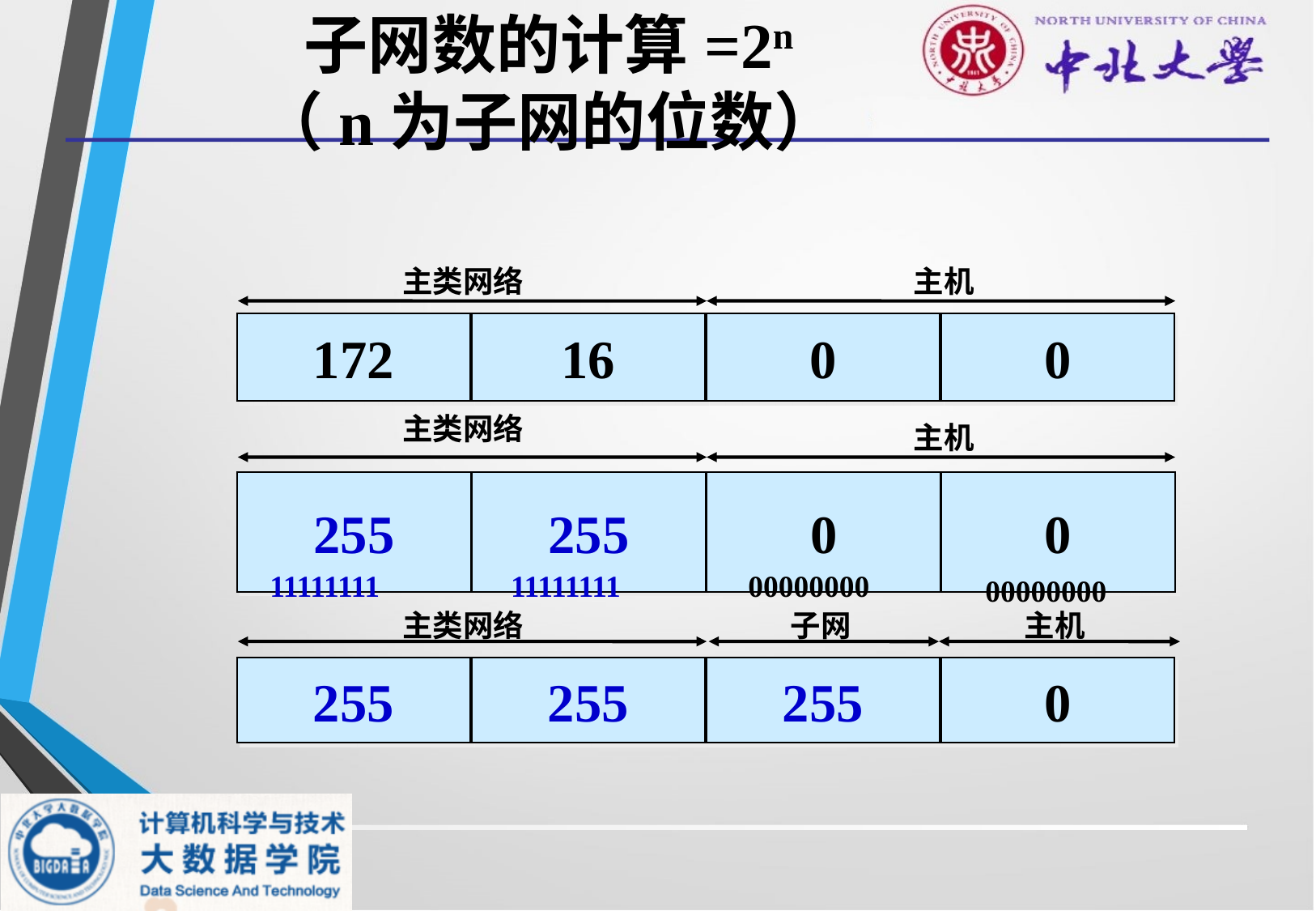

# 子网数的计算=2n （n为子网的位数）
主类网络
主机

172
16
0
0
主机
主类网络

255
255
0
0
 11111111
 11111111
00000000
00000000
主类网络
子网
主机

255
255
255
0
23